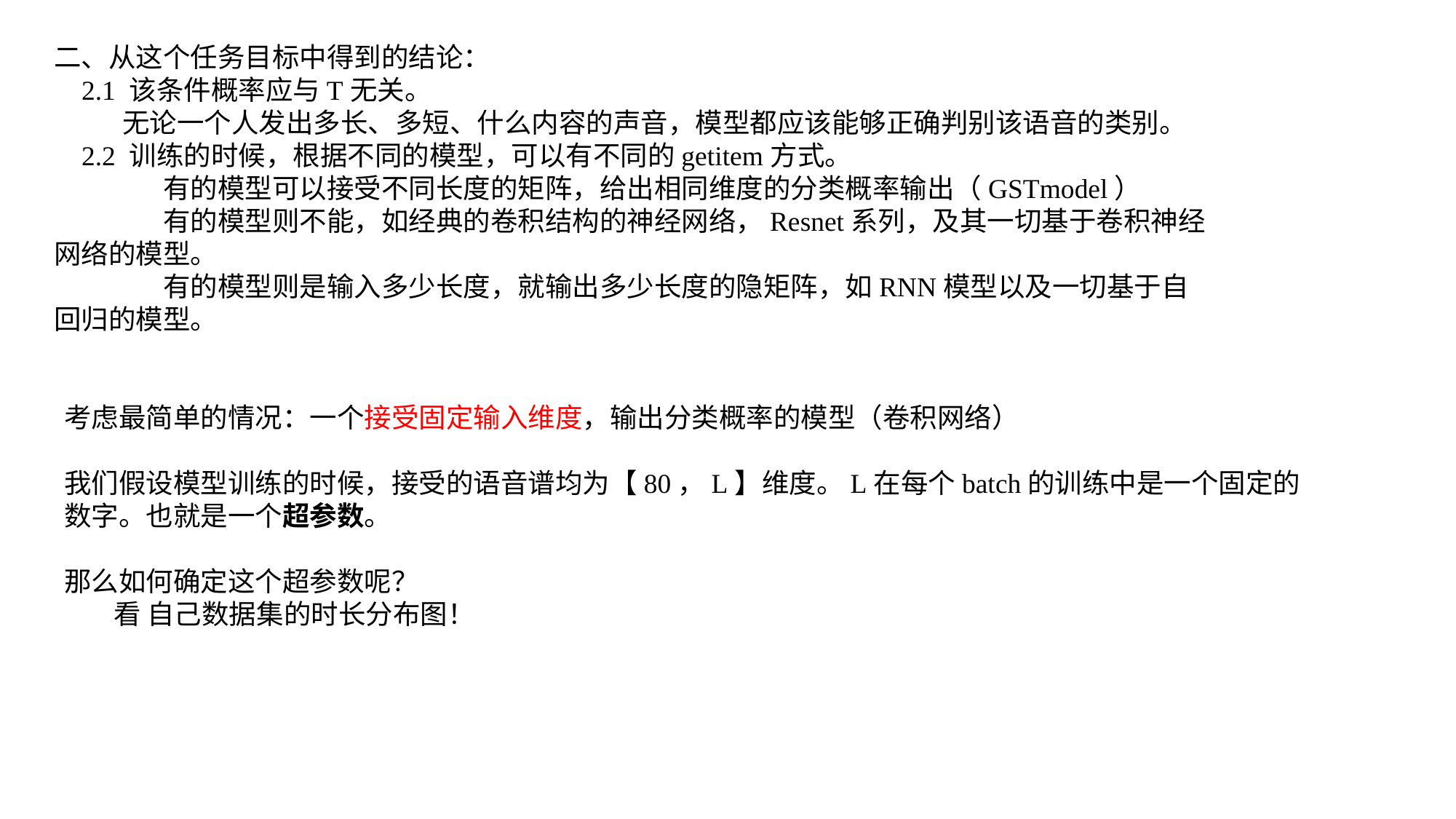

二、从这个任务目标中得到的结论：
    2.1 该条件概率应与T无关。
          无论一个人发出多长、多短、什么内容的声音，模型都应该能够正确判别该语音的类别。
    2.2 训练的时候，根据不同的模型，可以有不同的getitem方式。
	有的模型可以接受不同长度的矩阵，给出相同维度的分类概率输出（GSTmodel）
	有的模型则不能，如经典的卷积结构的神经网络，Resnet系列，及其一切基于卷积神经网络的模型。
	有的模型则是输入多少长度，就输出多少长度的隐矩阵，如RNN模型以及一切基于自回归的模型。

考虑最简单的情况：一个接受固定输入维度，输出分类概率的模型（卷积网络）

我们假设模型训练的时候，接受的语音谱均为【80，L】维度。L在每个batch的训练中是一个固定的数字。也就是一个超参数。

那么如何确定这个超参数呢？
       看 自己数据集的时长分布图！